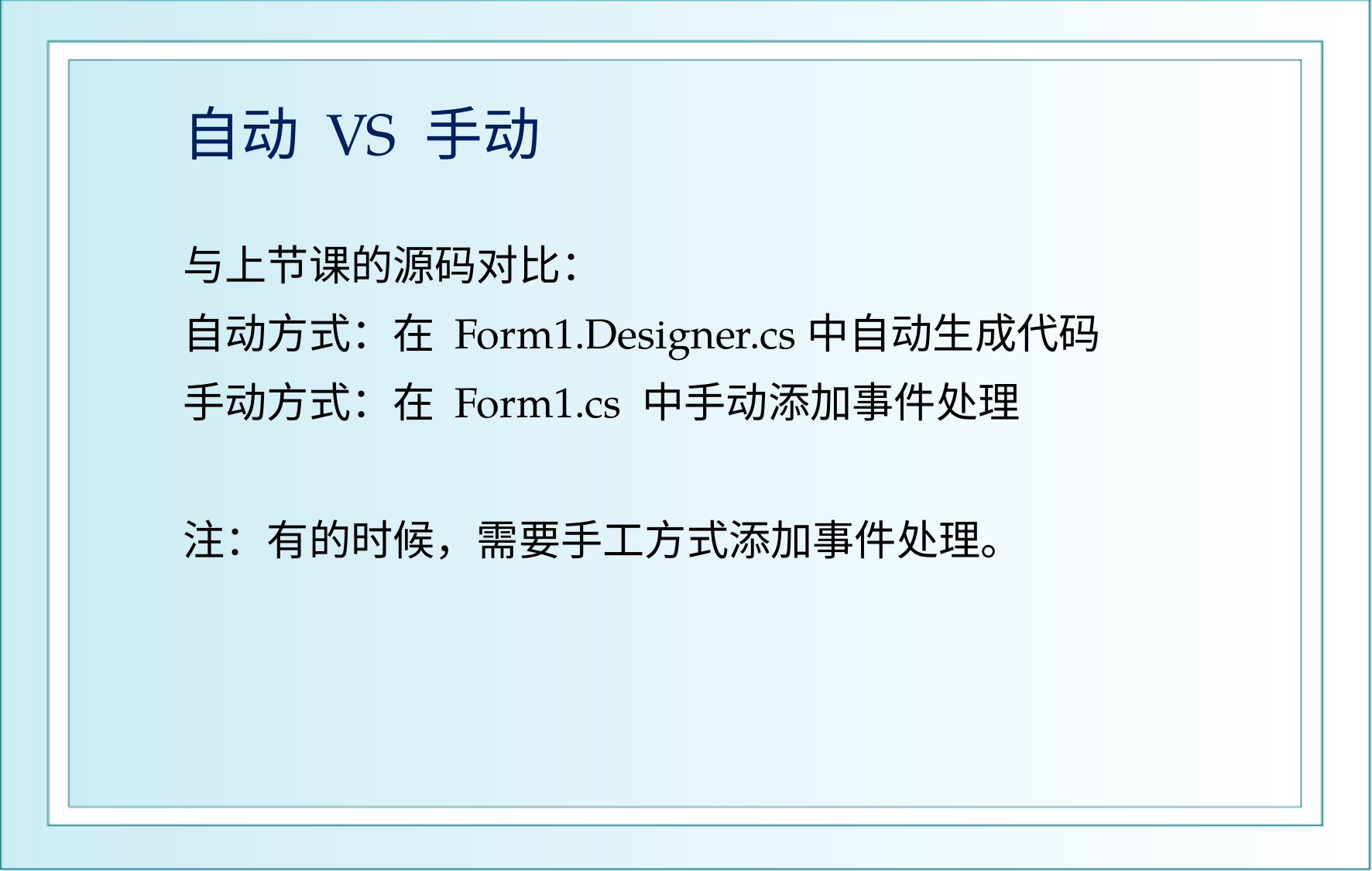

# 自动 VS 手动
与上节课的源码对比：
自动方式：在 Form1.Designer.cs中自动生成代码
手动方式：在 Form1.cs 中手动添加事件处理

注：有的时候，需要手工方式添加事件处理。